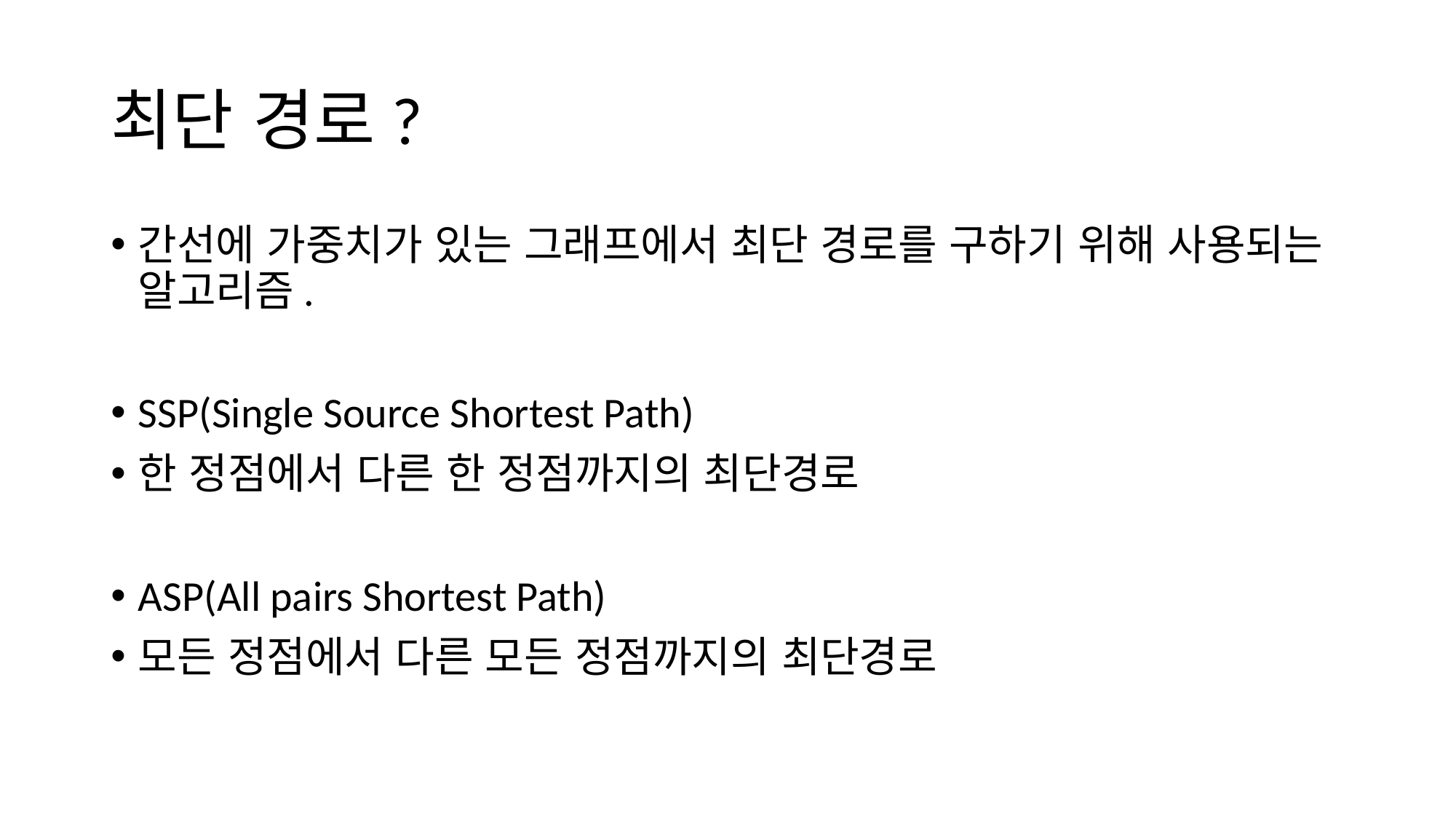

# 최단 경로?
간선에 가중치가 있는 그래프에서 최단 경로를 구하기 위해 사용되는 알고리즘.

SSP(Single Source Shortest Path)
한 정점에서 다른 한 정점까지의 최단경로

ASP(All pairs Shortest Path)
모든 정점에서 다른 모든 정점까지의 최단경로